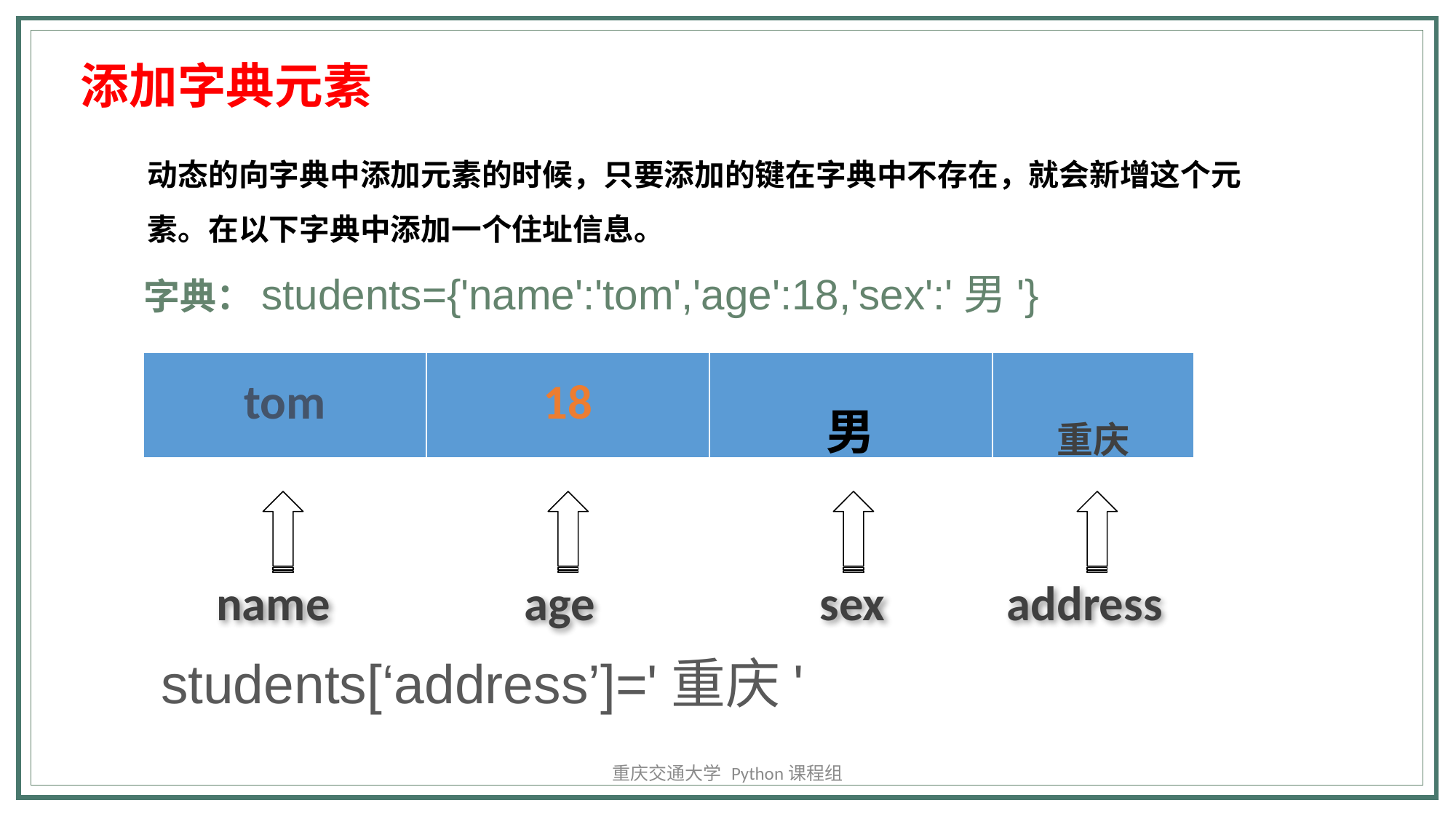

添加字典元素
动态的向字典中添加元素的时候，只要添加的键在字典中不存在，就会新增这个元素。在以下字典中添加一个住址信息。

字典：students={'name':'tom','age':18,'sex':'男'}
| tom | 18 | 男 |
| --- | --- | --- |
| 重庆 |
| --- |

address
name
age
sex
students[‘address’]='重庆'
重庆交通大学 Python课程组